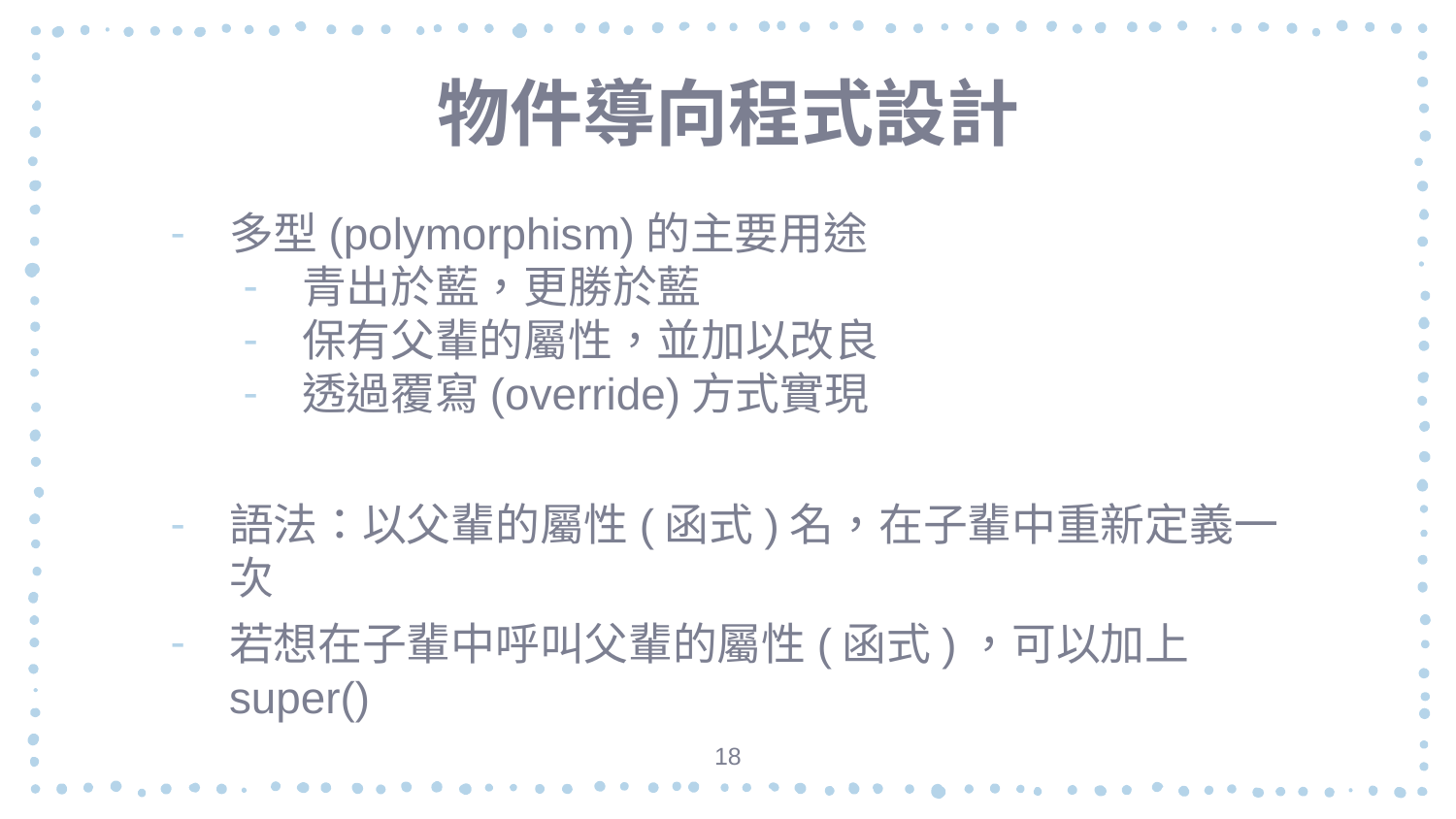

# 物件導向程式設計
多型(polymorphism)的主要用途
青出於藍，更勝於藍
保有父輩的屬性，並加以改良
透過覆寫(override)方式實現

語法：以父輩的屬性(函式)名，在子輩中重新定義一次
若想在子輩中呼叫父輩的屬性(函式)，可以加上super()

18